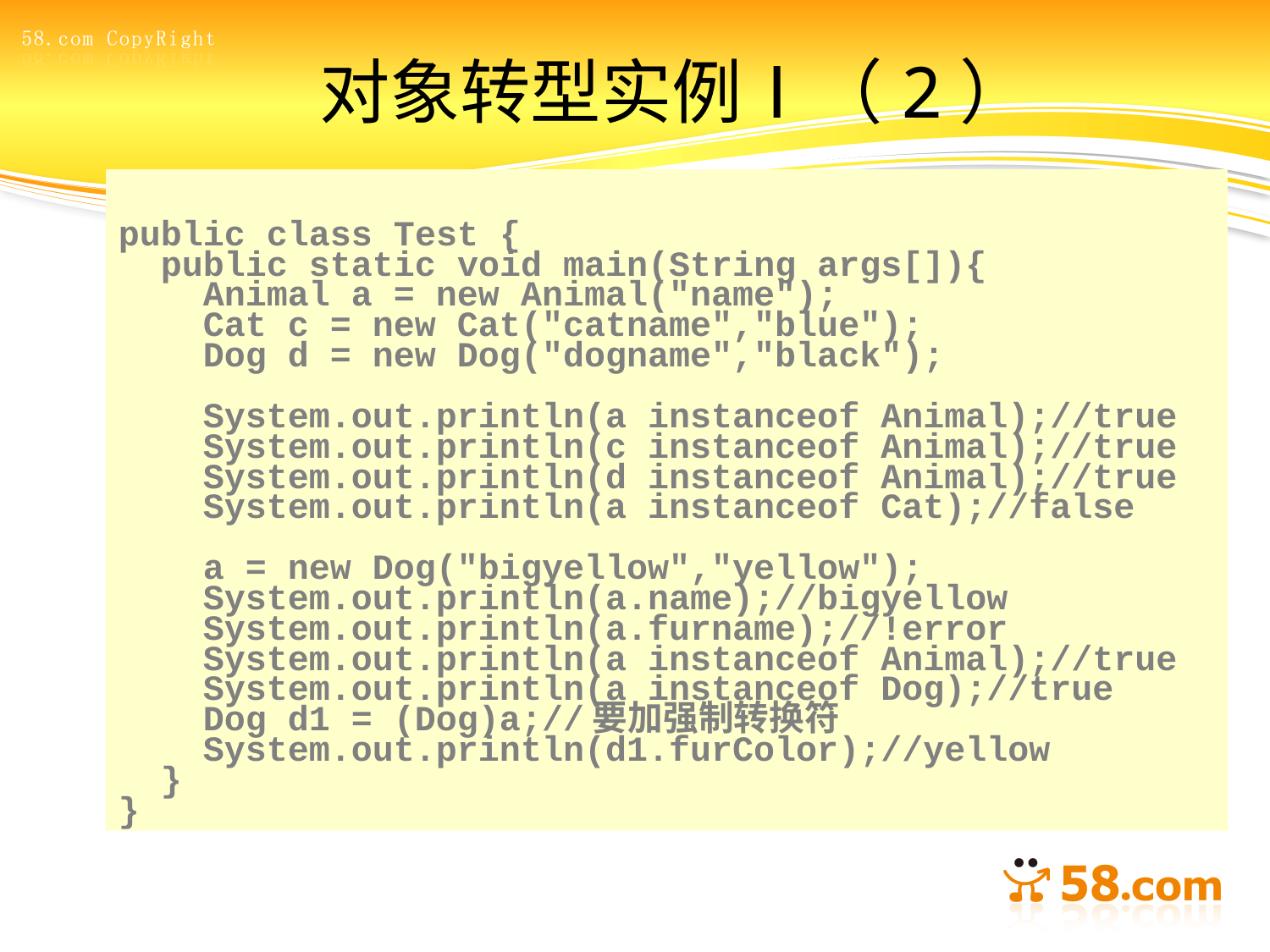

# 对象转型实例Ⅰ（2）

public class Test {
  public static void main(String args[]){
    Animal a = new Animal("name");
    Cat c = new Cat("catname","blue");
    Dog d = new Dog("dogname","black");

    System.out.println(a instanceof Animal);//true
    System.out.println(c instanceof Animal);//true
    System.out.println(d instanceof Animal);//true
    System.out.println(a instanceof Cat);//false

    a = new Dog("bigyellow","yellow");
    System.out.println(a.name);//bigyellow
    System.out.println(a.furname);//!error
    System.out.println(a instanceof Animal);//true
    System.out.println(a instanceof Dog);//true
    Dog d1 = (Dog)a;//要加强制转换符
    System.out.println(d1.furColor);//yellow
  }
}